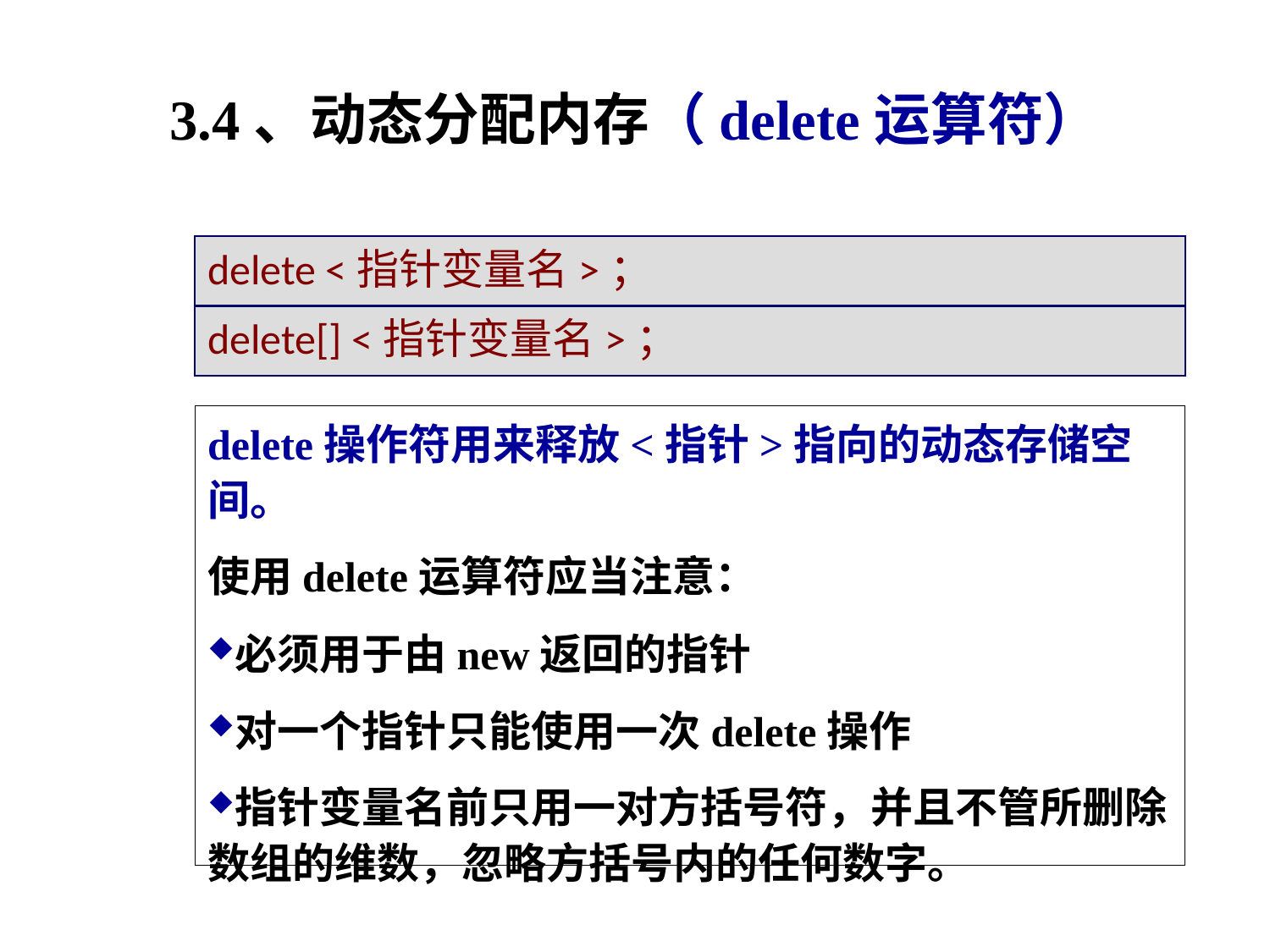

# 3.4、动态分配内存（delete运算符）
delete <指针变量名>；
delete[] <指针变量名>；
delete操作符用来释放<指针>指向的动态存储空间。
使用delete运算符应当注意：
必须用于由new返回的指针
对一个指针只能使用一次delete操作
指针变量名前只用一对方括号符，并且不管所删除数组的维数，忽略方括号内的任何数字。